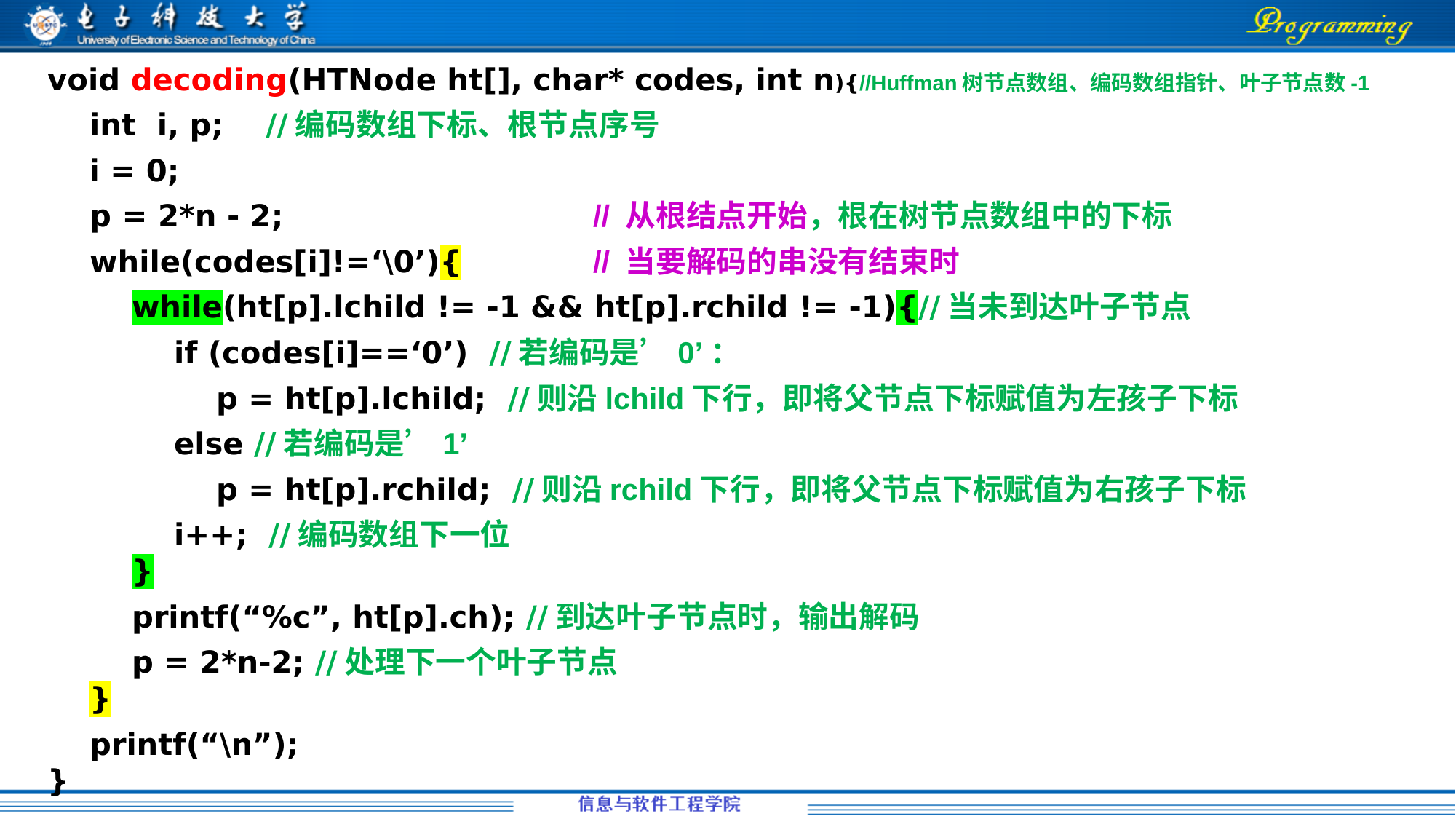

void decoding(HTNode ht[], char* codes, int n){//Huffman树节点数组、编码数组指针、叶子节点数-1
    int  i, p;    //编码数组下标、根节点序号
     i = 0;
    p = 2*n - 2; 			// 从根结点开始，根在树节点数组中的下标
    while(codes[i]!=‘\0’){		// 当要解码的串没有结束时
        while(ht[p].lchild != -1 && ht[p].rchild != -1){//当未到达叶子节点
            if (codes[i]==‘0’)  //若编码是’0’：
                p = ht[p].lchild;  //则沿lchild下行，即将父节点下标赋值为左孩子下标
            else //若编码是’1’
                p = ht[p].rchild;  //则沿rchild下行，即将父节点下标赋值为右孩子下标
            i++;  //编码数组下一位
        }
        printf(“%c”, ht[p].ch); //到达叶子节点时，输出解码
        p = 2*n-2; //处理下一个叶子节点
    }
    printf(“\n”);
}